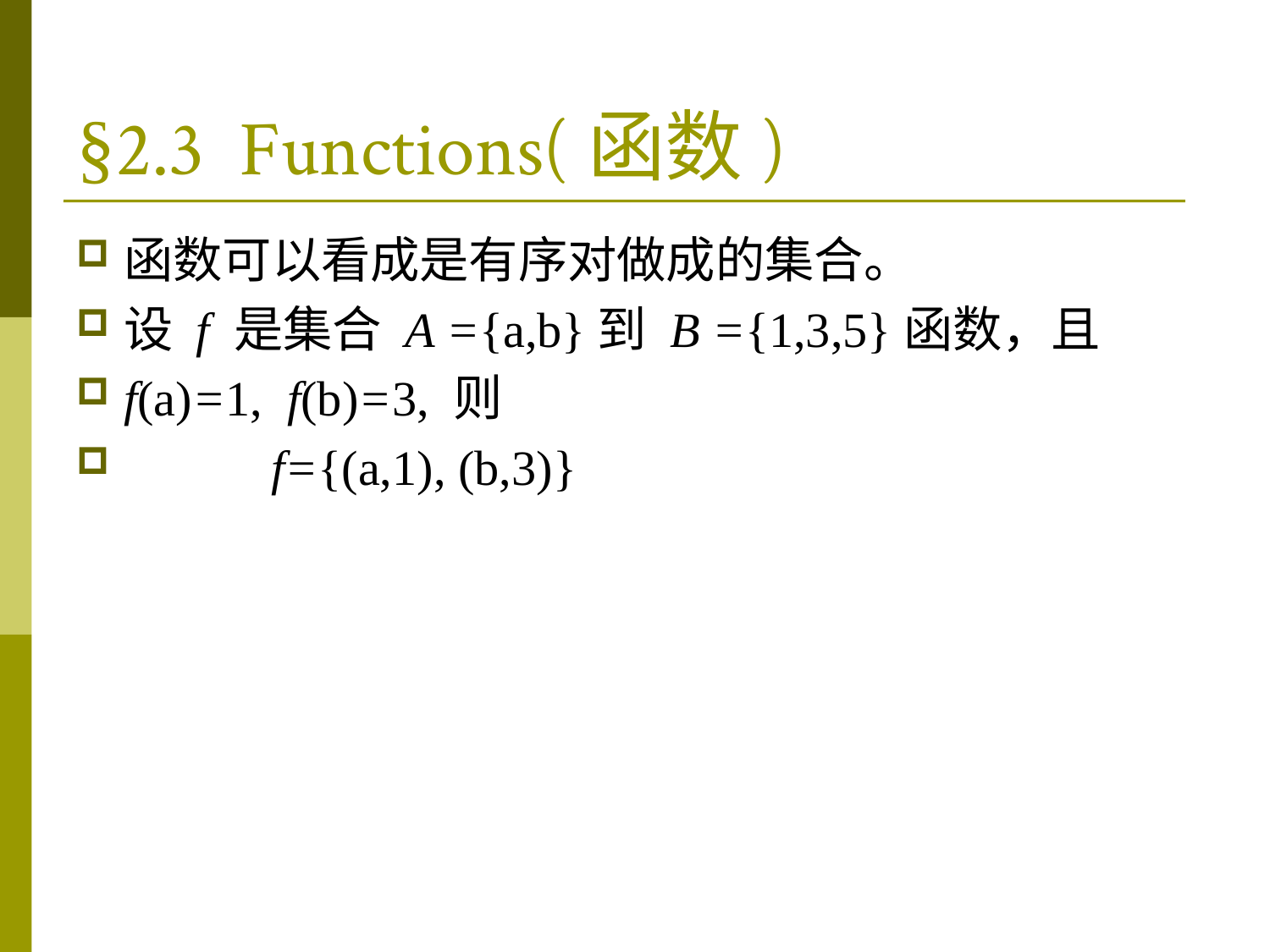

# §2.3  Functions(函数)
函数可以看成是有序对做成的集合。
设 f 是集合 A ={a,b}到 B ={1,3,5}函数，且
f(a)=1,  f(b)=3, 则
            f={(a,1), (b,3)}